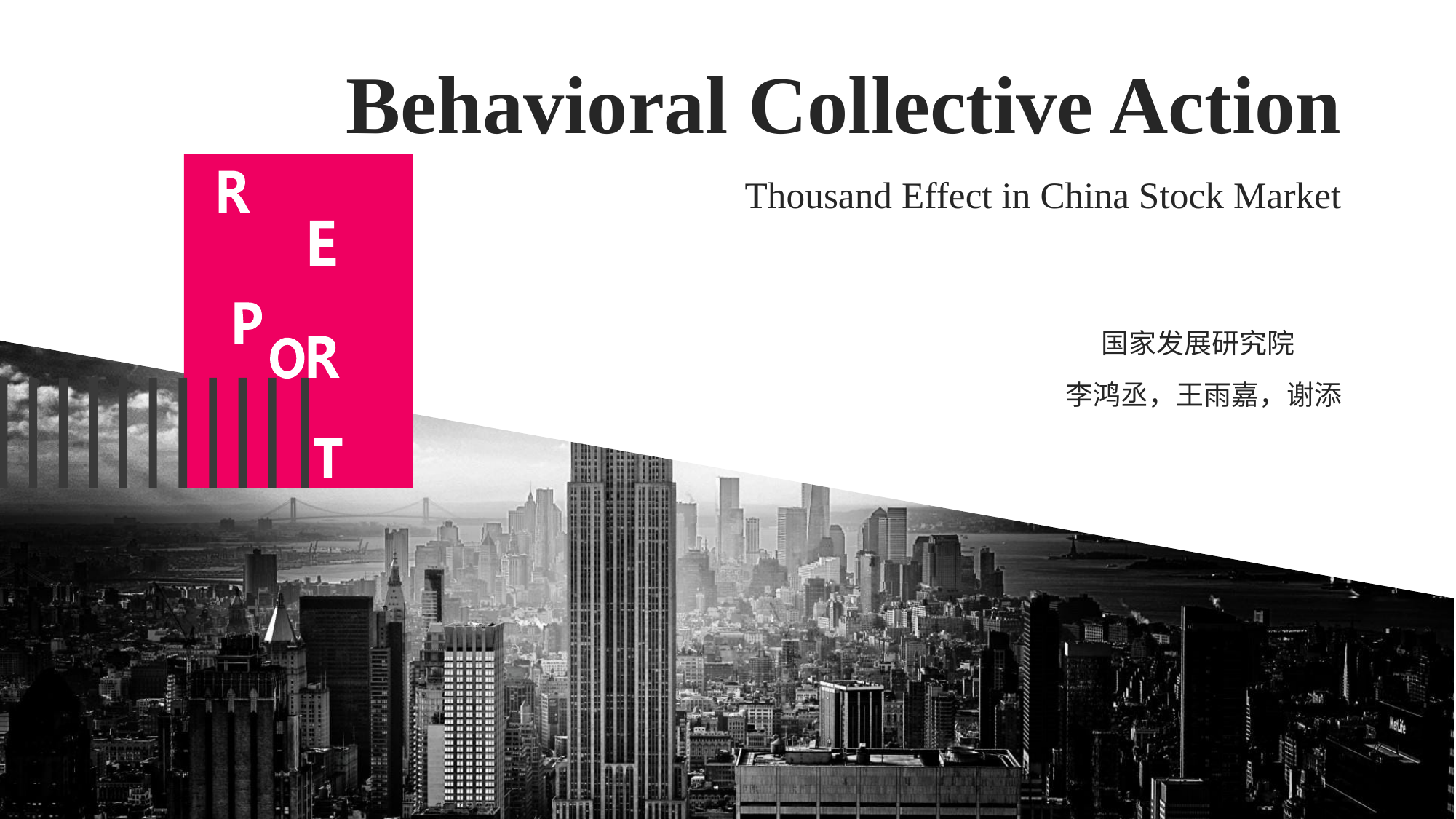

# Behavioral Collective Action
Thousand Effect in China Stock Market
国家发展研究院
李鸿丞，王雨嘉，谢添